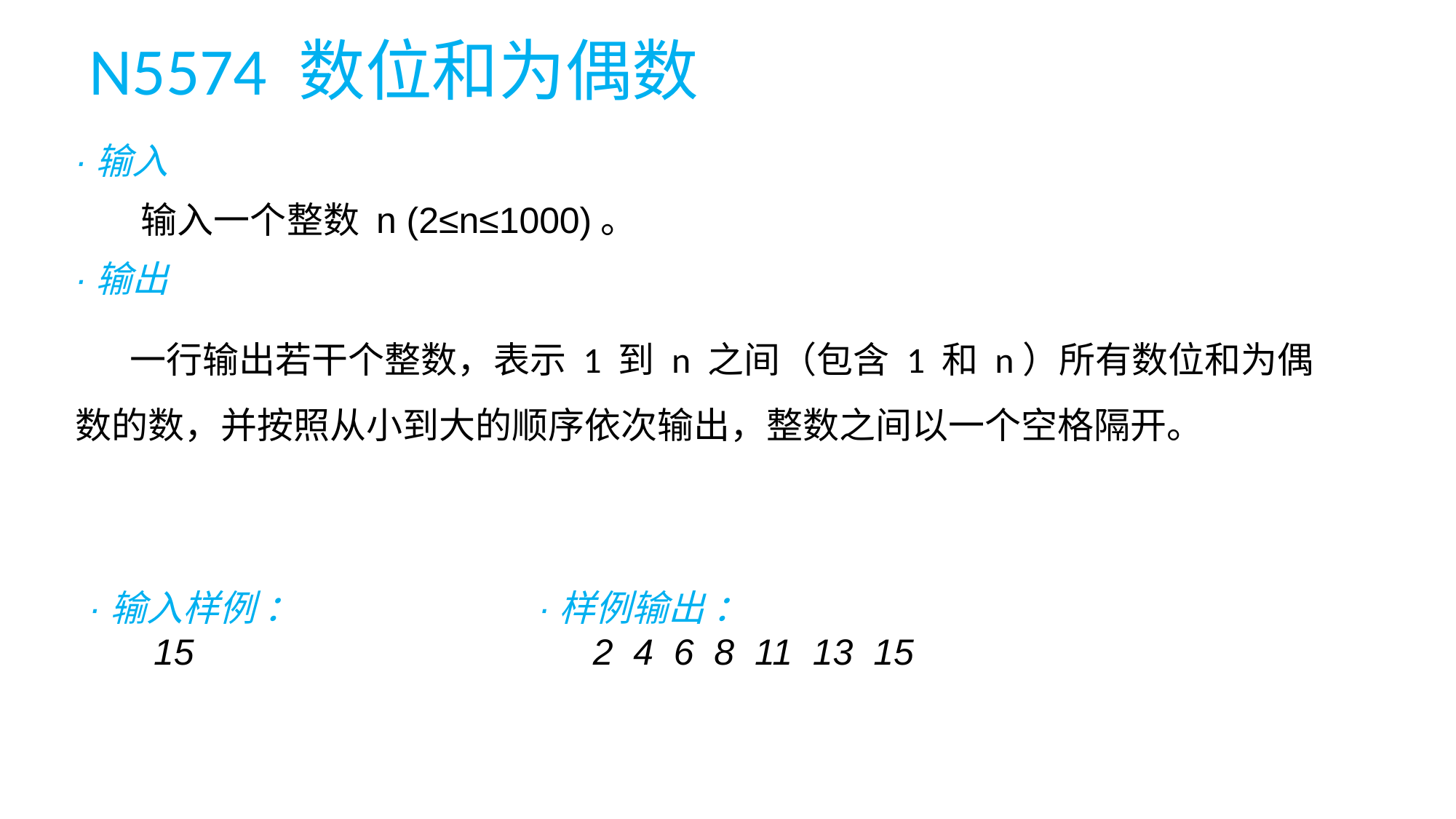

# N5574 数位和为偶数
·输入
       输入一个整数 n (2≤n≤1000)。
·输出
一行输出若干个整数，表示 1 到 n 之间（包含 1 和 n）所有数位和为偶数的数，并按照从小到大的顺序依次输出，整数之间以一个空格隔开。
·输入样例 ：
 15
·样例输出 ：
2  4  6  8  11  13  15